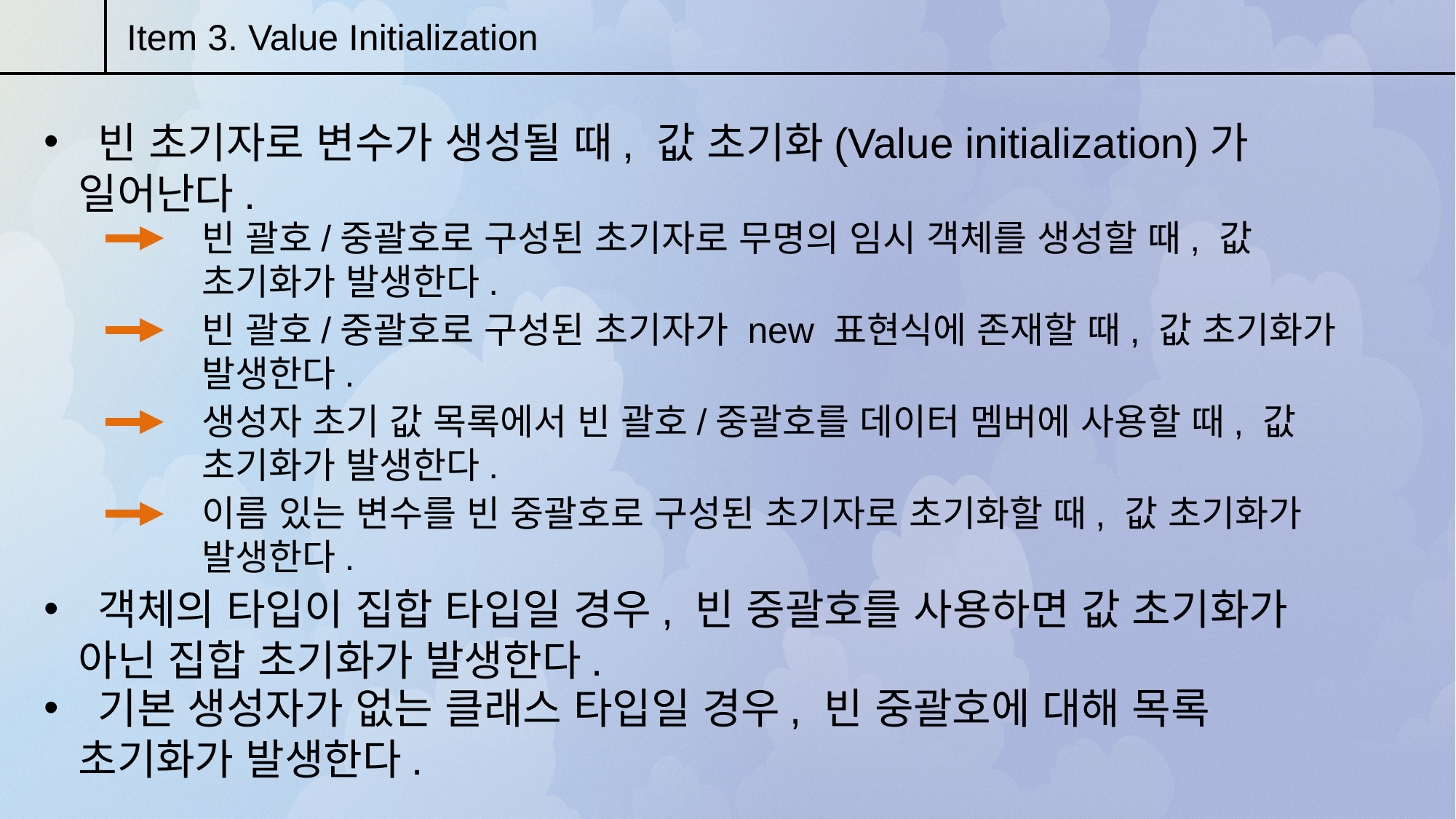

Item 3. Value Initialization
 빈 초기자로 변수가 생성될 때, 값 초기화(Value initialization)가 일어난다.
빈 괄호/중괄호로 구성된 초기자로 무명의 임시 객체를 생성할 때, 값 초기화가 발생한다.
빈 괄호/중괄호로 구성된 초기자가 new 표현식에 존재할 때, 값 초기화가 발생한다.
생성자 초기 값 목록에서 빈 괄호/중괄호를 데이터 멤버에 사용할 때, 값 초기화가 발생한다.
이름 있는 변수를 빈 중괄호로 구성된 초기자로 초기화할 때, 값 초기화가 발생한다.
 객체의 타입이 집합 타입일 경우, 빈 중괄호를 사용하면 값 초기화가 아닌 집합 초기화가 발생한다.
 기본 생성자가 없는 클래스 타입일 경우, 빈 중괄호에 대해 목록 초기화가 발생한다.